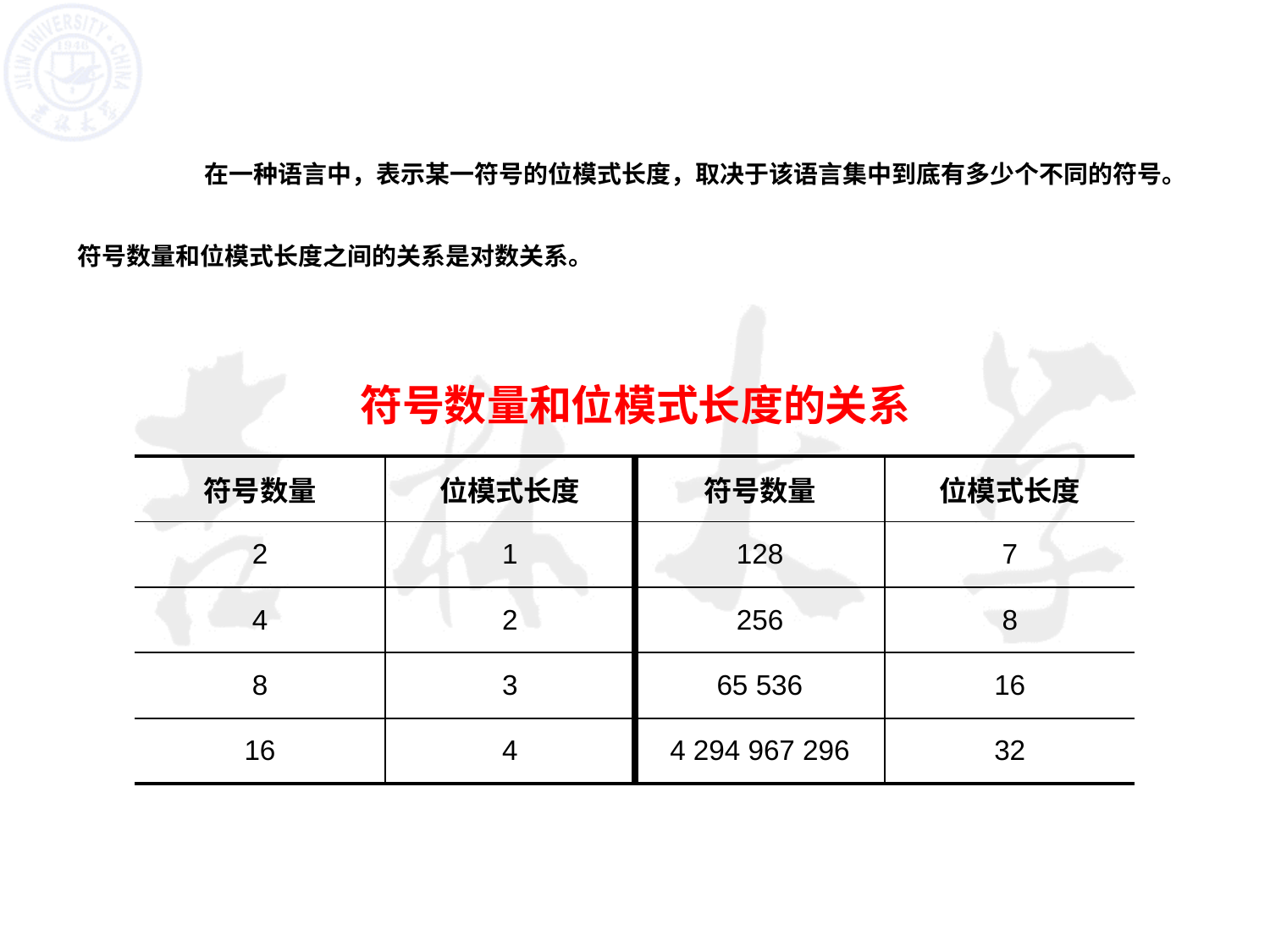

在一种语言中，表示某一符号的位模式长度，取决于该语言集中到底有多少个不同的符号。符号数量和位模式长度之间的关系是对数关系。
| 符号数量和位模式长度的关系 |  |  |  |
| --- | --- | --- | --- |
| 符号数量 | 位模式长度 | 符号数量 | 位模式长度 |
| 2 | 1 | 128 | 7 |
| 4 | 2 | 256 | 8 |
| 8 | 3 | 65 536 | 16 |
| 16 | 4 | 4 294 967 296 | 32 |